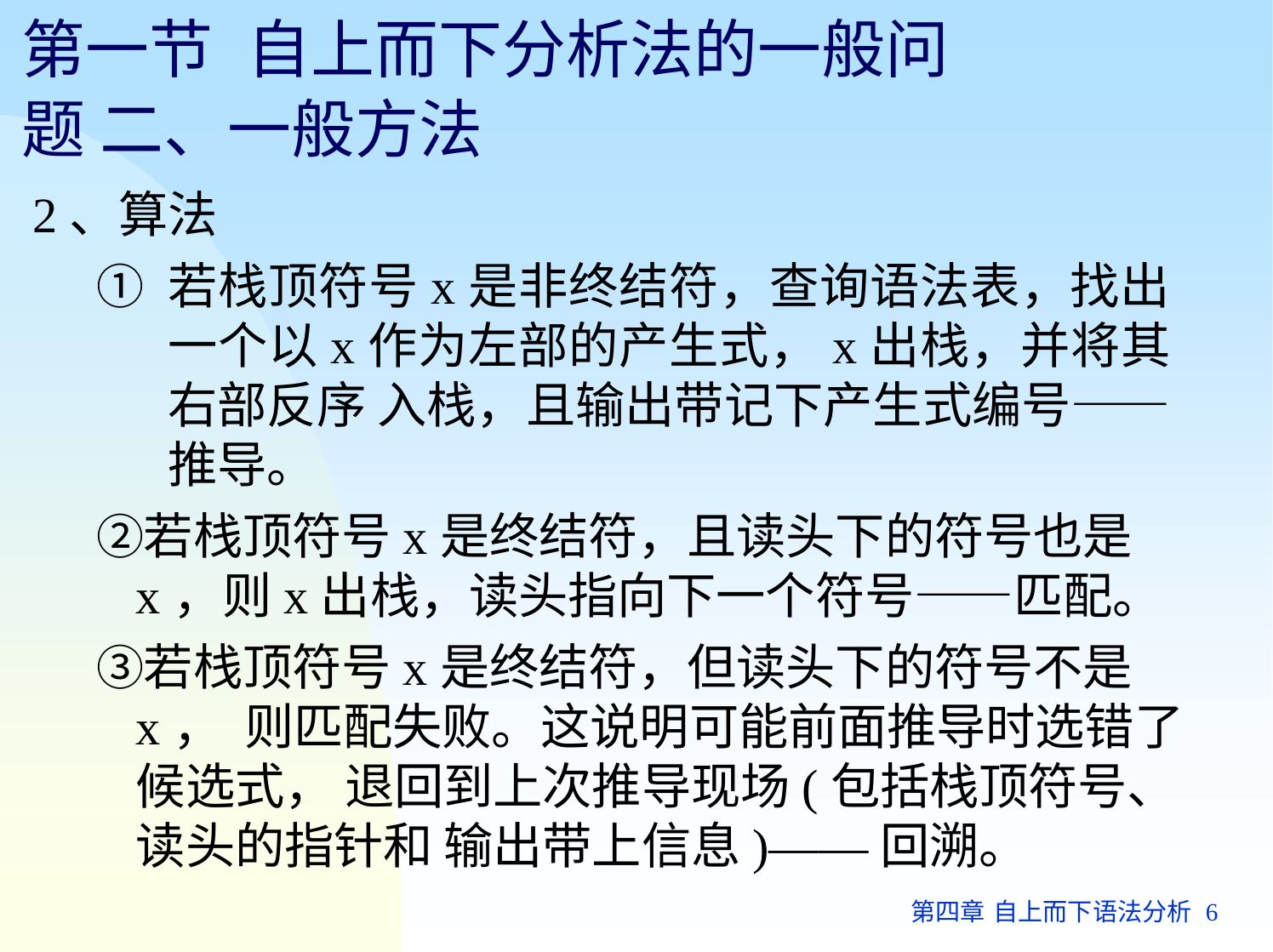

# 第一节	自上而下分析法的一般问题 二、一般方法
2、算法
若栈顶符号x是非终结符，查询语法表，找出一个以x作为左部的产生式，x出栈，并将其右部反序 入栈，且输出带记下产生式编号——推导。
若栈顶符号x是终结符，且读头下的符号也是x，则x出栈，读头指向下一个符号——匹配。
若栈顶符号x是终结符，但读头下的符号不是x，  则匹配失败。这说明可能前面推导时选错了候选式， 退回到上次推导现场(包括栈顶符号、读头的指针和 输出带上信息)——回溯。
第四章 自上而下语法分析 6